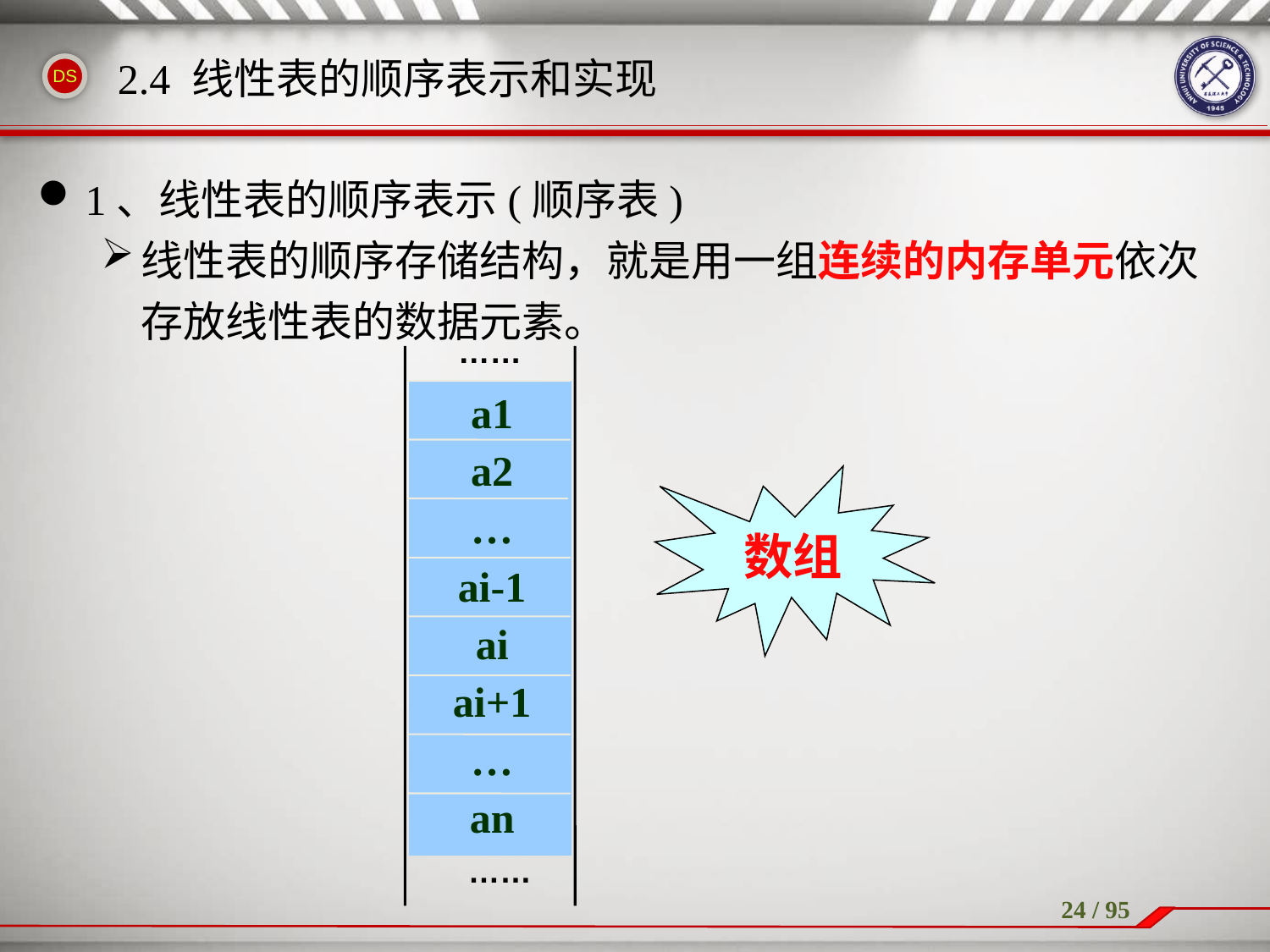

# 2.4 线性表的顺序表示和实现
1、线性表的顺序表示(顺序表)
线性表的顺序存储结构，就是用一组连续的内存单元依次存放线性表的数据元素。

……

a1
a2
…
ai-1
ai
ai+1
…
an

……
数组